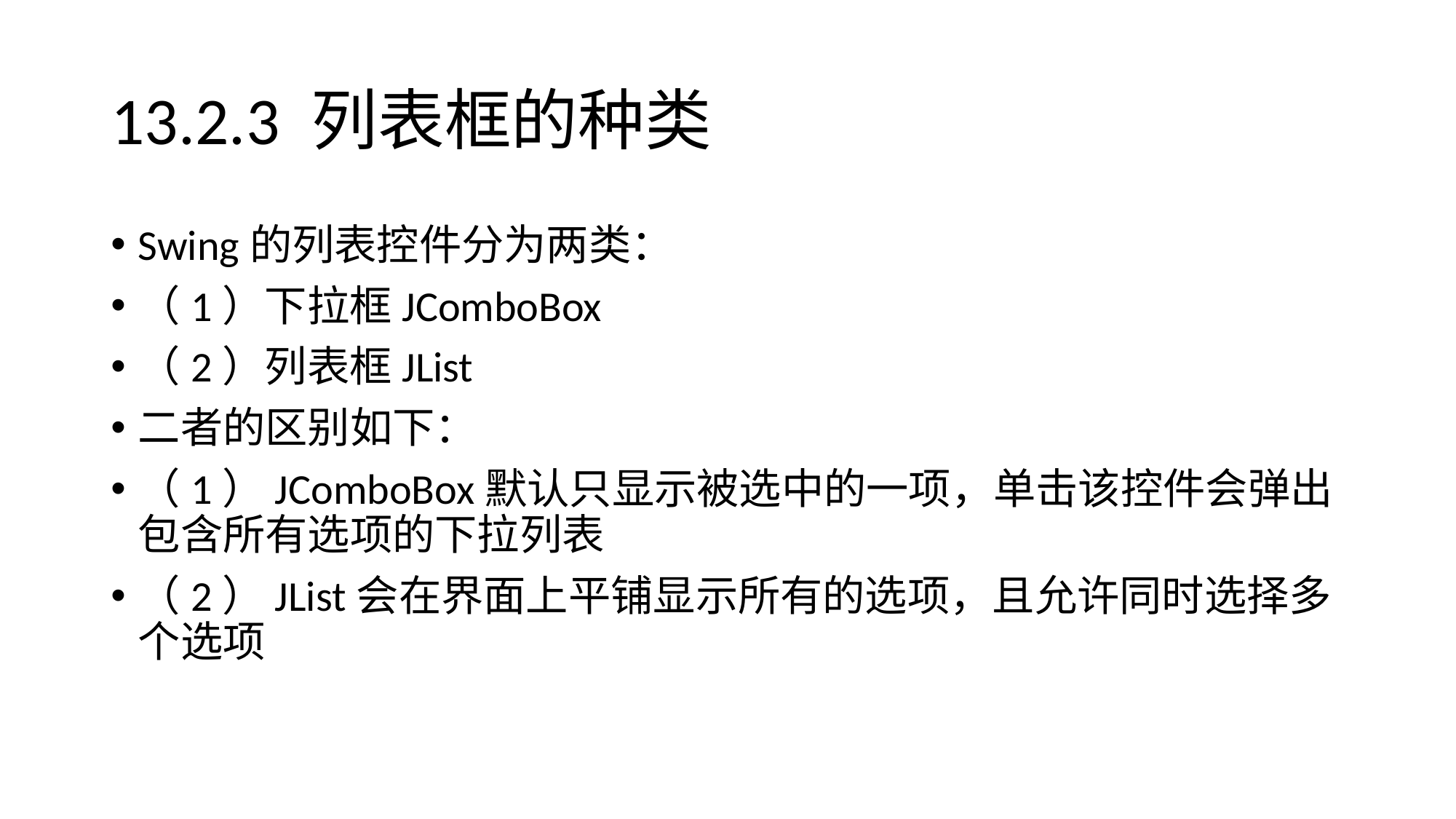

# 13.2.3 列表框的种类
Swing的列表控件分为两类：
（1）下拉框JComboBox
（2）列表框JList
二者的区别如下：
（1）JComboBox默认只显示被选中的一项，单击该控件会弹出包含所有选项的下拉列表
（2）JList会在界面上平铺显示所有的选项，且允许同时选择多个选项